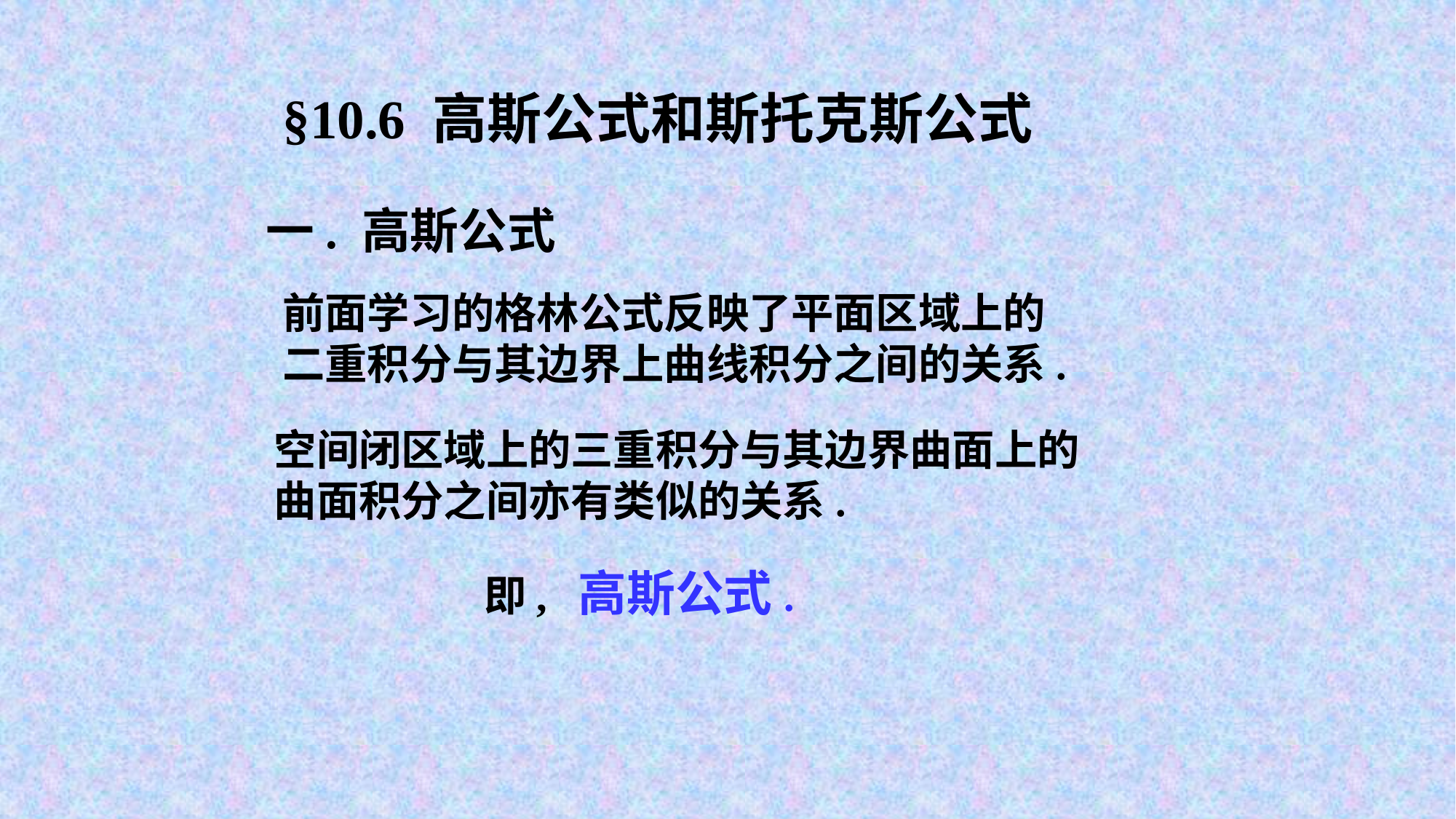

§10.6 高斯公式和斯托克斯公式
一. 高斯公式
前面学习的格林公式反映了平面区域上的二重积分与其边界上曲线积分之间的关系.
空间闭区域上的三重积分与其边界曲面上的曲面积分之间亦有类似的关系.
即,  高斯公式.